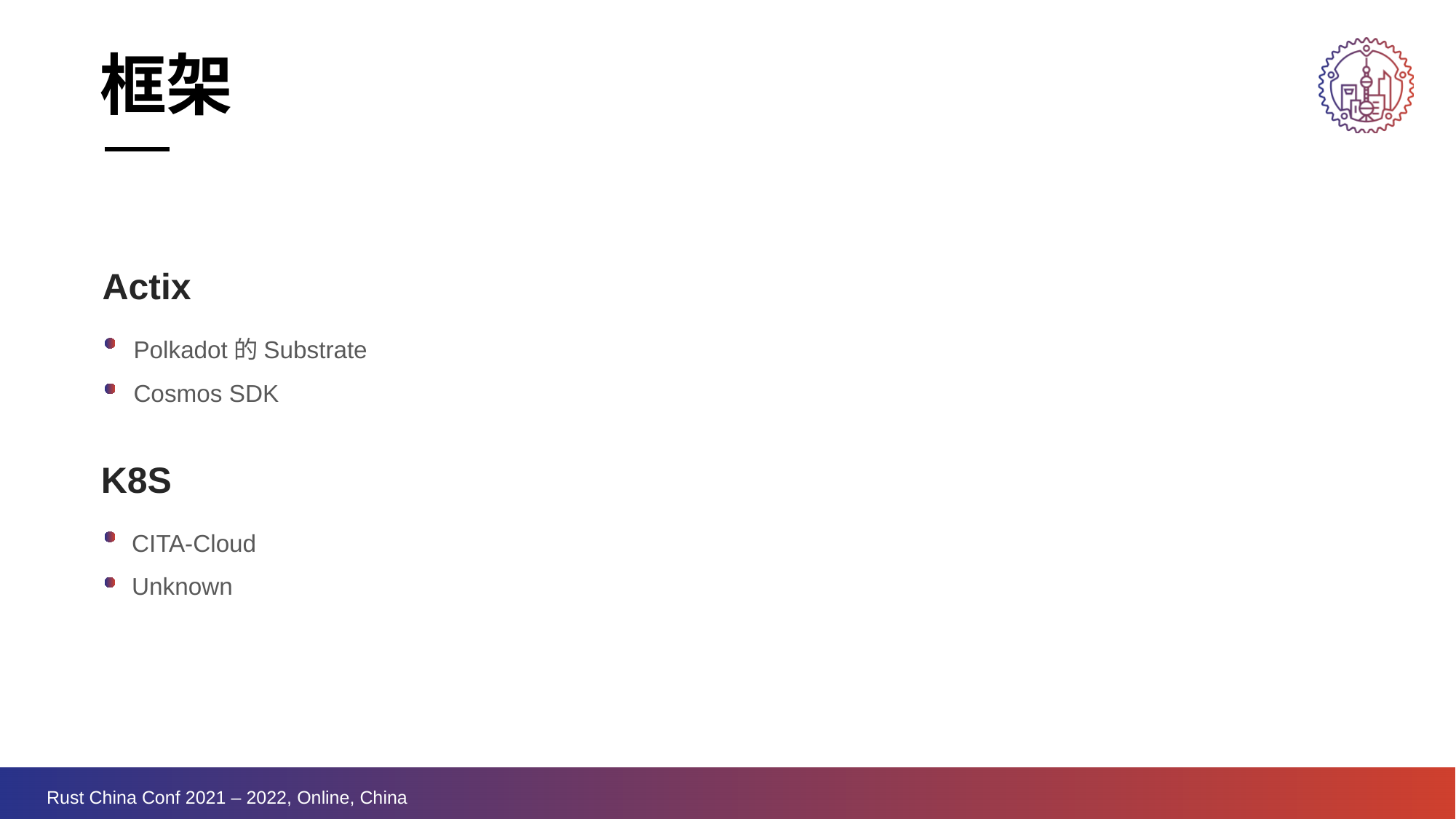

框架
Actix
Polkadot的Substrate
Cosmos SDK

K8S
CITA-Cloud
Unknown